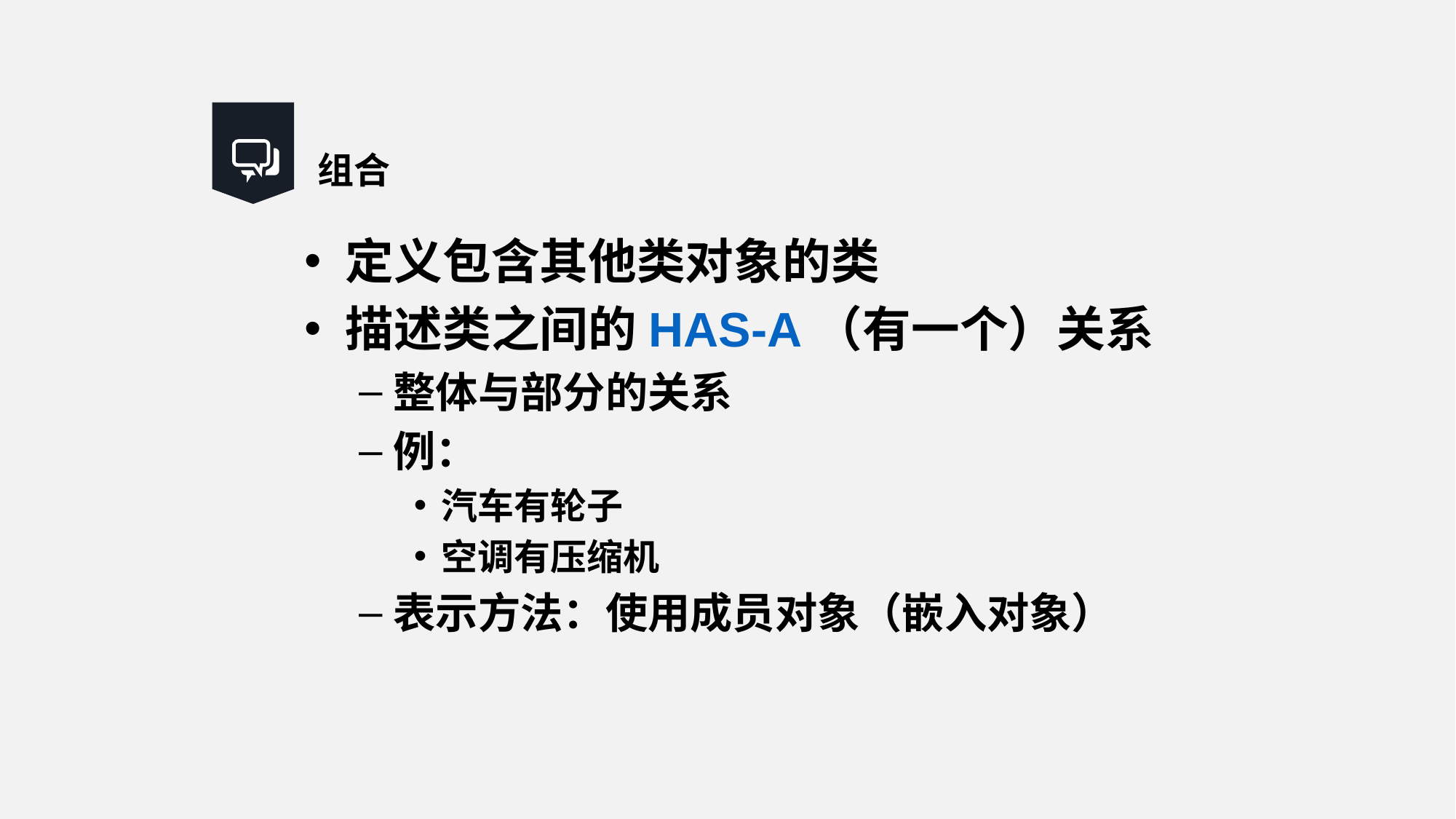

组合
定义包含其他类对象的类
描述类之间的HAS-A（有一个）关系
整体与部分的关系
例：
汽车有轮子
空调有压缩机
表示方法：使用成员对象（嵌入对象）